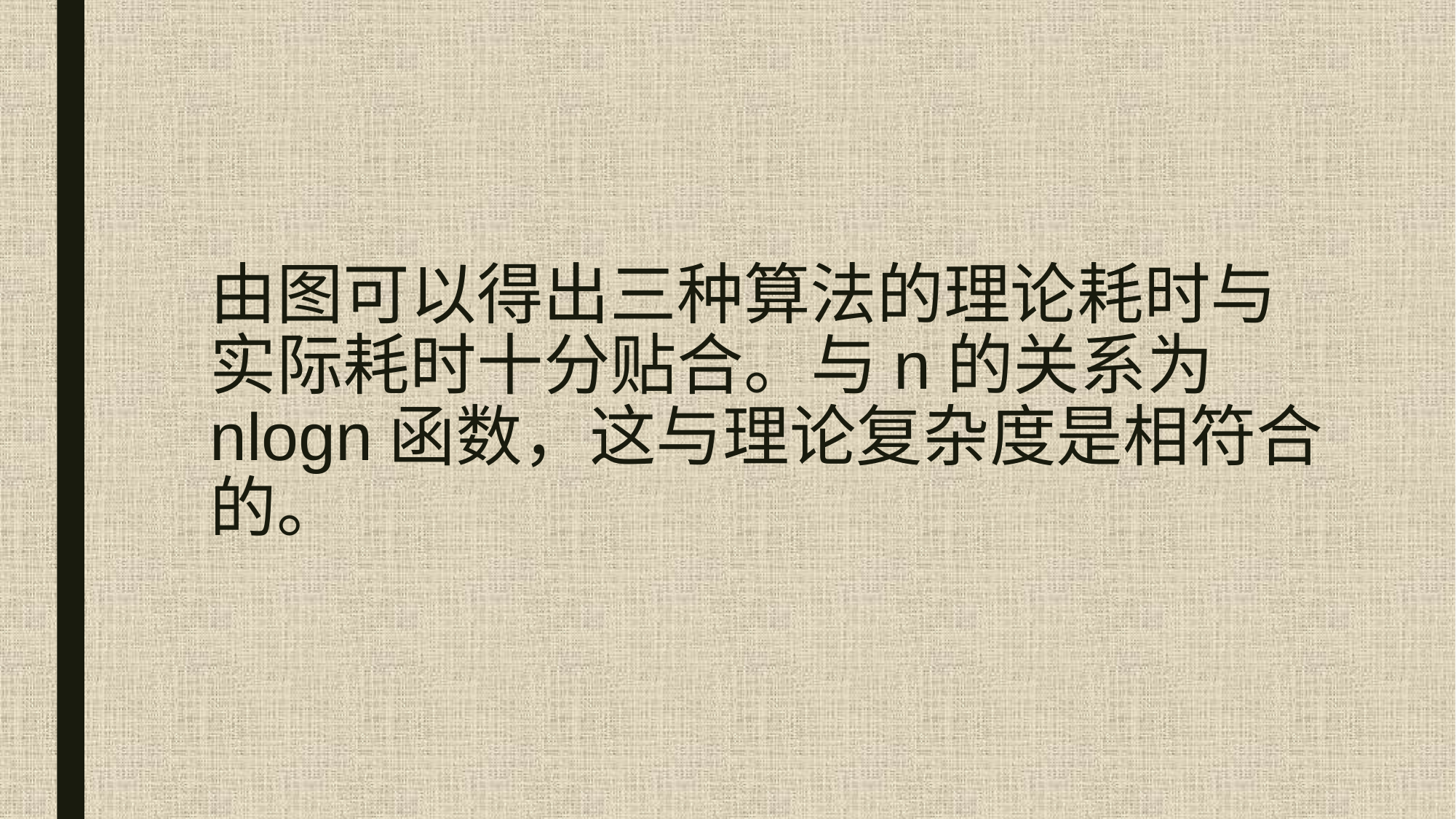

# 由图可以得出三种算法的理论耗时与实际耗时十分贴合。与n的关系为nlogn函数，这与理论复杂度是相符合的。